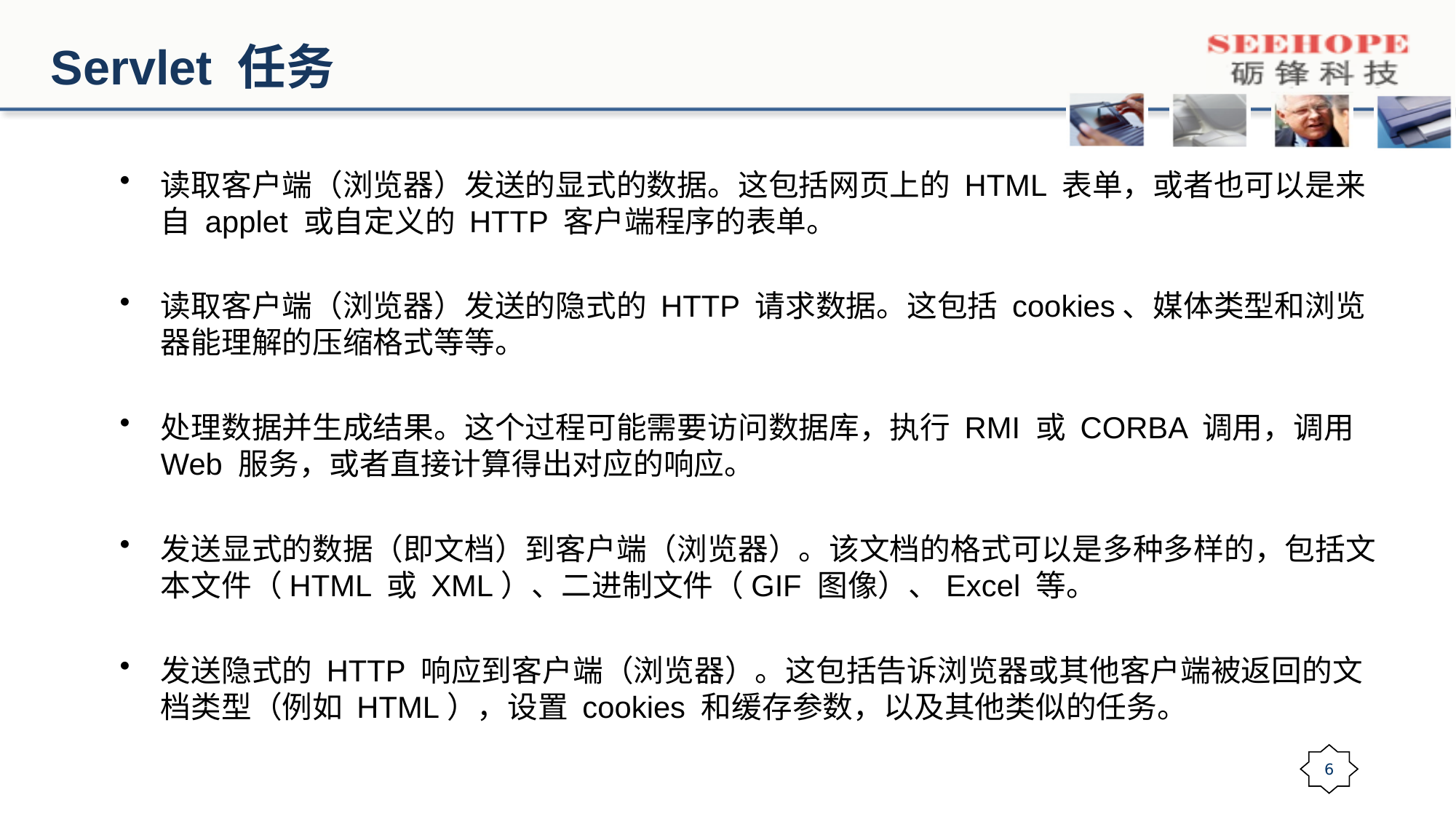

# Servlet 任务
读取客户端（浏览器）发送的显式的数据。这包括网页上的 HTML 表单，或者也可以是来自 applet 或自定义的 HTTP 客户端程序的表单。

读取客户端（浏览器）发送的隐式的 HTTP 请求数据。这包括 cookies、媒体类型和浏览器能理解的压缩格式等等。

处理数据并生成结果。这个过程可能需要访问数据库，执行 RMI 或 CORBA 调用，调用 Web 服务，或者直接计算得出对应的响应。

发送显式的数据（即文档）到客户端（浏览器）。该文档的格式可以是多种多样的，包括文本文件（HTML 或 XML）、二进制文件（GIF 图像）、Excel 等。

发送隐式的 HTTP 响应到客户端（浏览器）。这包括告诉浏览器或其他客户端被返回的文档类型（例如 HTML），设置 cookies 和缓存参数，以及其他类似的任务。